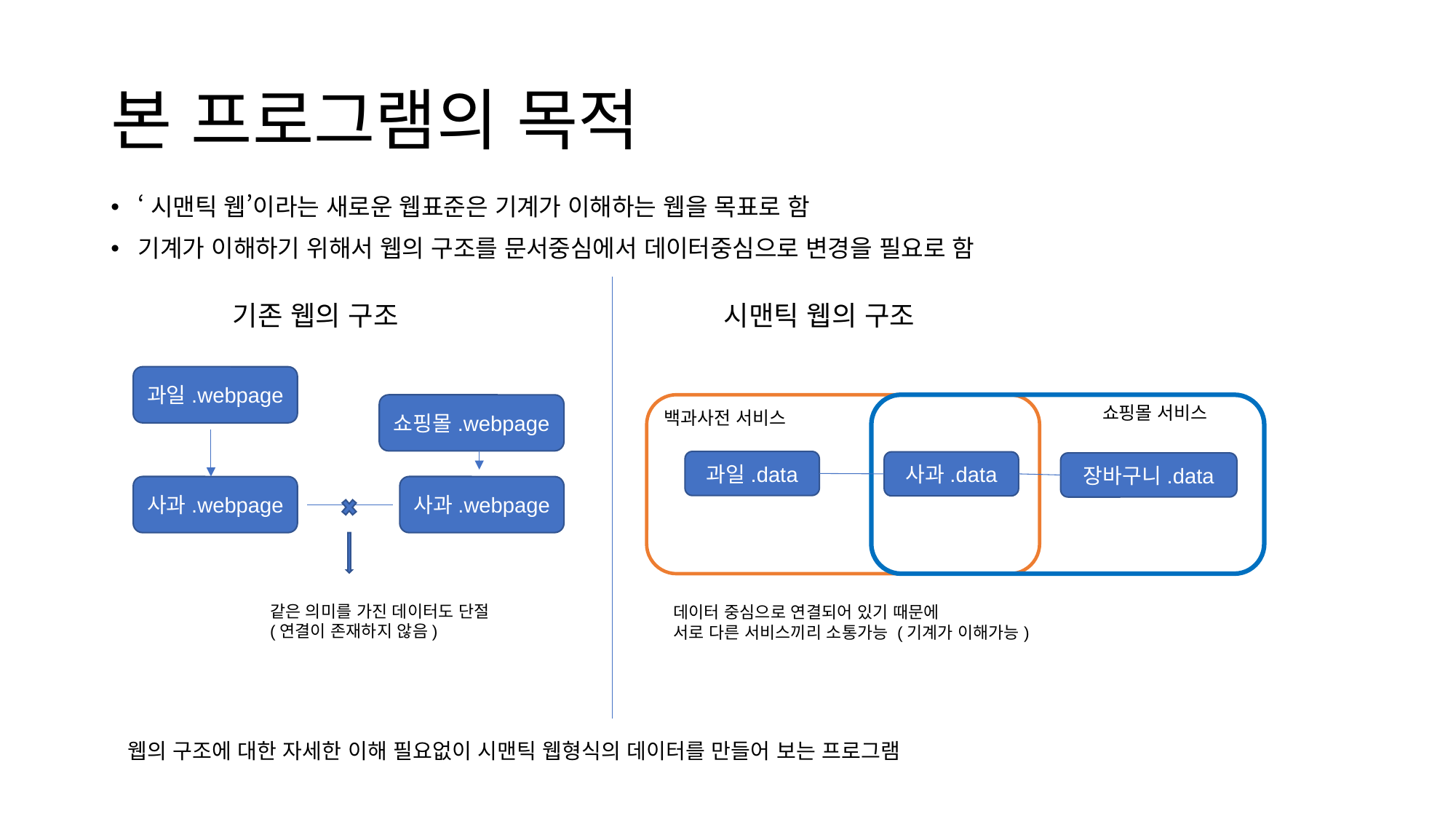

# 본 프로그램의 목적
‘시맨틱 웹’이라는 새로운 웹표준은 기계가 이해하는 웹을 목표로 함
기계가 이해하기 위해서 웹의 구조를 문서중심에서 데이터중심으로 변경을 필요로 함

기존 웹의 구조
시맨틱 웹의 구조
과일.webpage
쇼핑몰.webpage

쇼핑몰 서비스
백과사전 서비스
과일.data
사과.data
장바구니.data
사과.webpage
사과.webpage

같은 의미를 가진 데이터도 단절
(연결이 존재하지 않음)
데이터 중심으로 연결되어 있기 때문에
서로 다른 서비스끼리 소통가능 (기계가 이해가능)
웹의 구조에 대한 자세한 이해 필요없이 시맨틱 웹형식의 데이터를 만들어 보는 프로그램